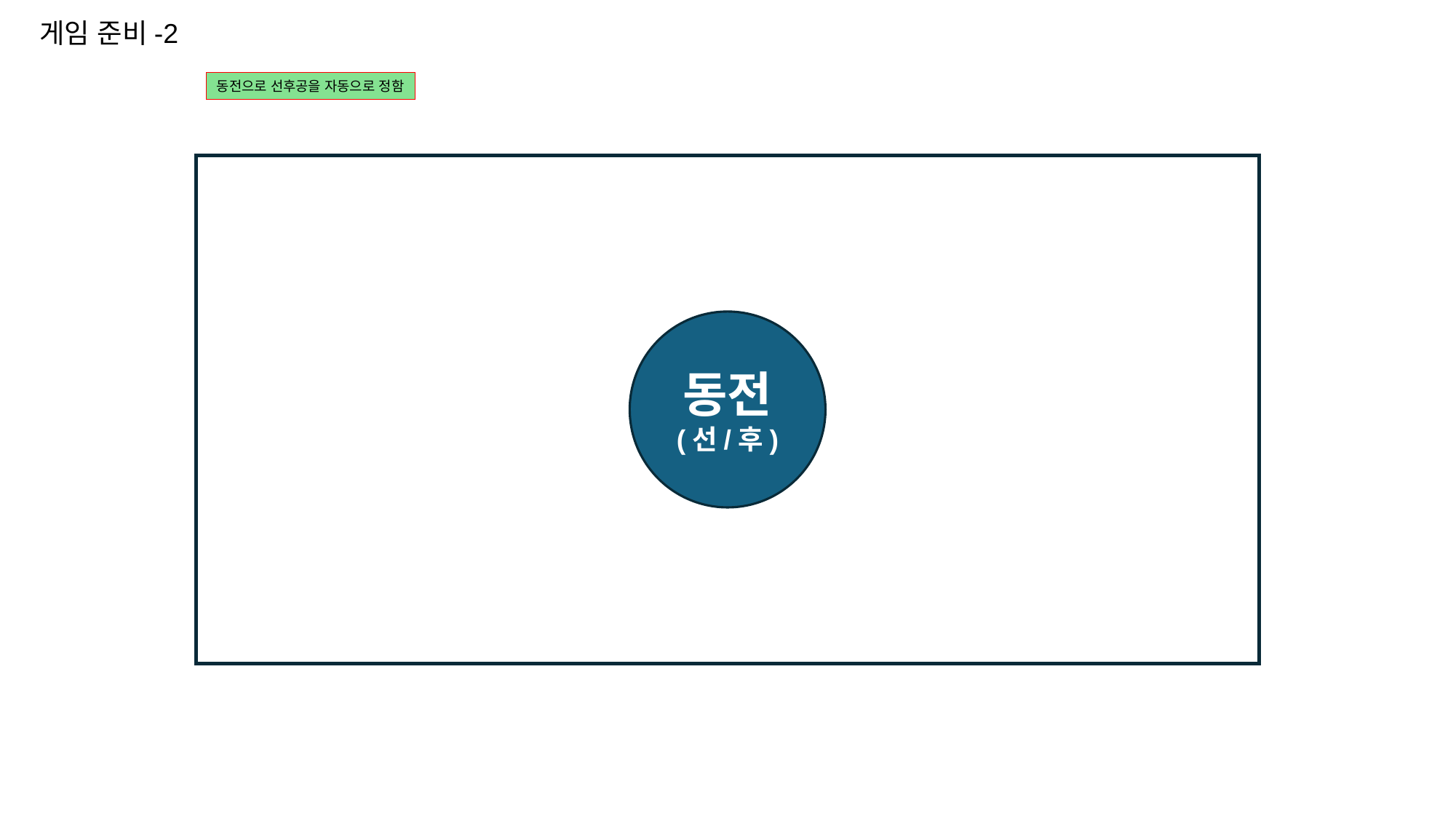

게임 준비-2
동전으로 선후공을 자동으로 정함

동전
(선/후)